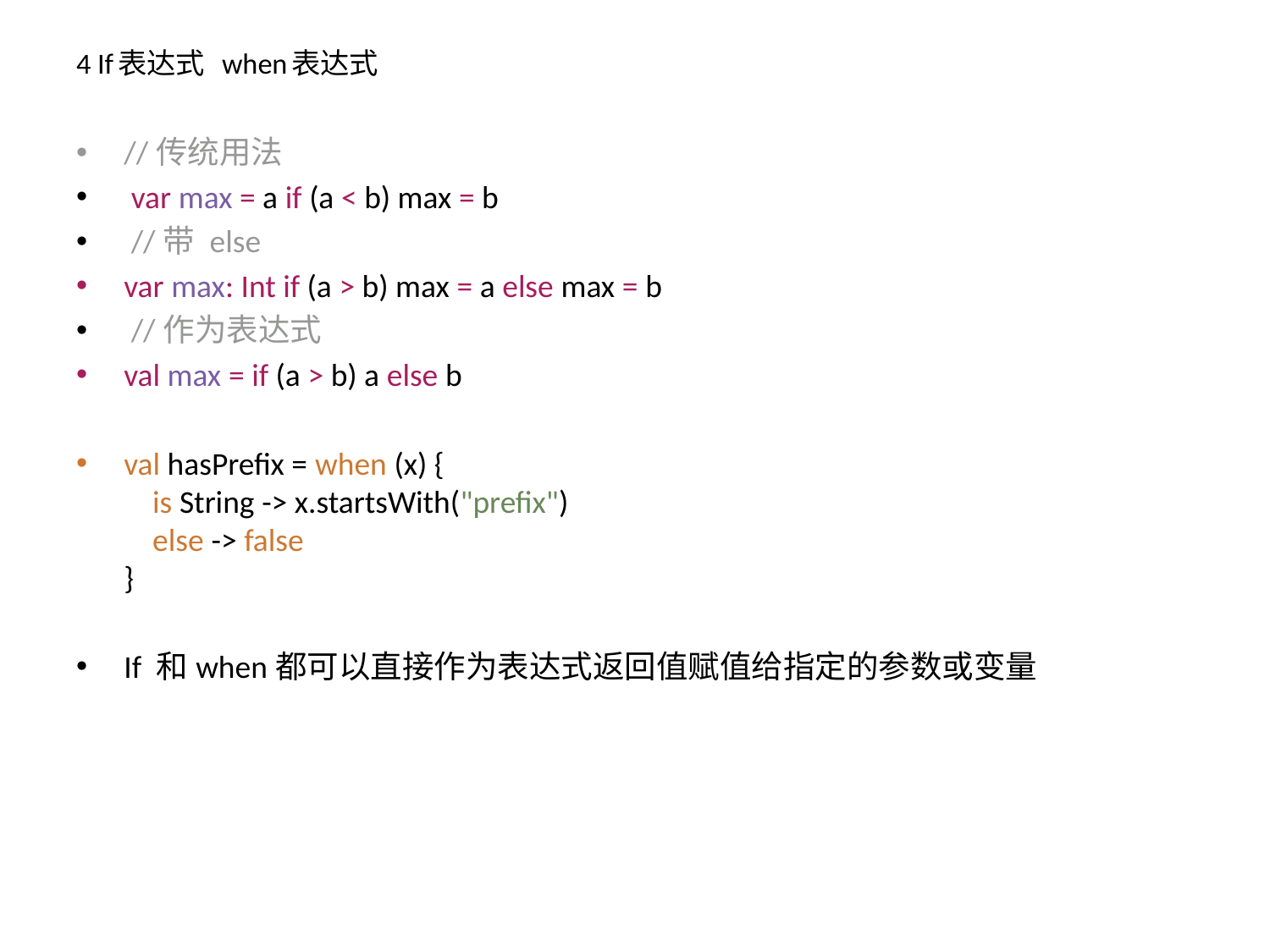

# 4 If表达式  when表达式
//传统用法
 var max = a if (a < b) max = b
 //带 else
var max: Int if (a > b) max = a else max = b
 //作为表达式
val max = if (a > b) a else b

val hasPrefix = when (x) {
    is String -> x.startsWith("prefix")
    else -> false
}

If 和when都可以直接作为表达式返回值赋值给指定的参数或变量